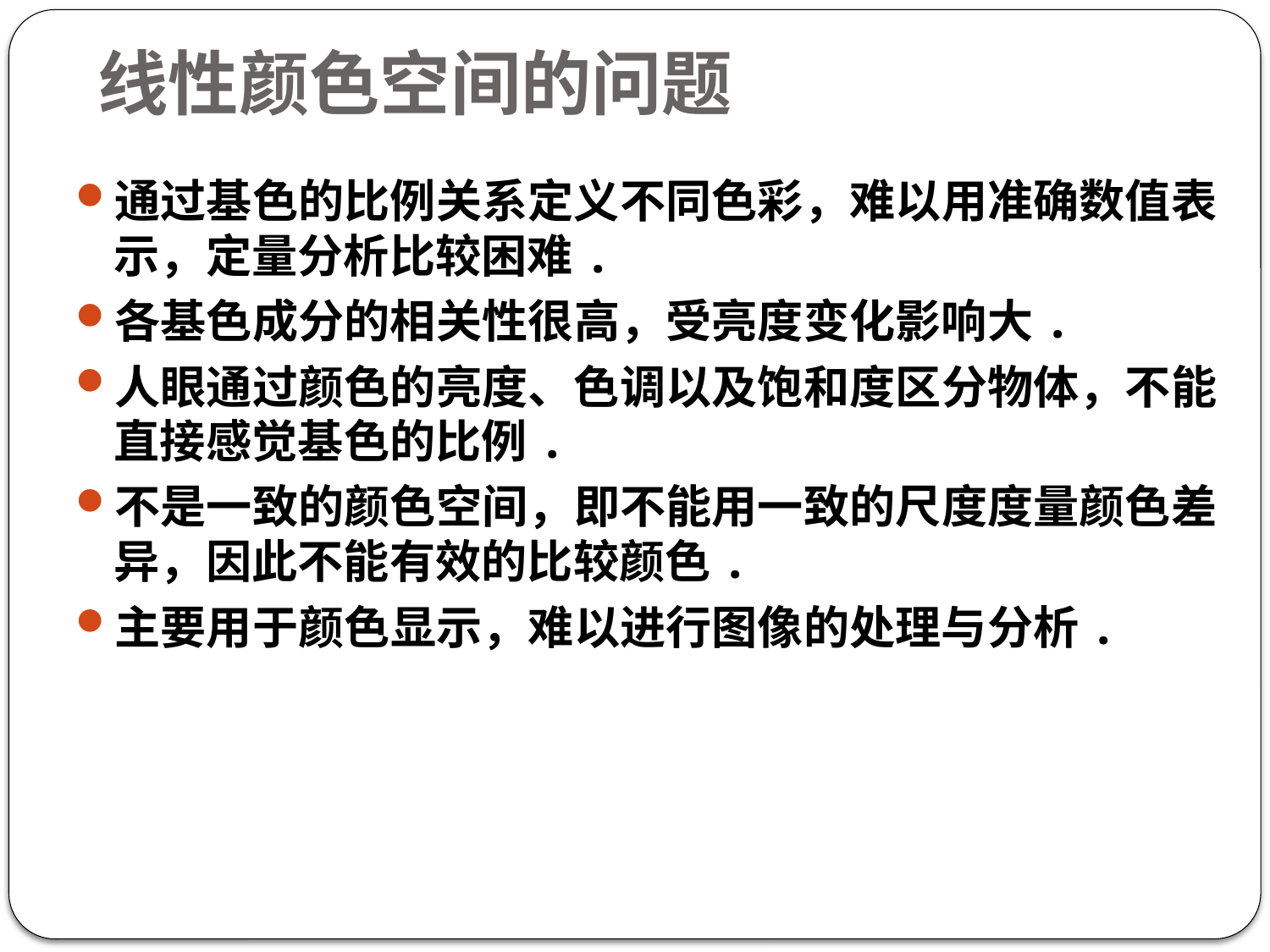

# 线性颜色空间的问题
通过基色的比例关系定义不同色彩，难以用准确数值表示，定量分析比较困难.
各基色成分的相关性很高，受亮度变化影响大.
人眼通过颜色的亮度、色调以及饱和度区分物体，不能直接感觉基色的比例.
不是一致的颜色空间，即不能用一致的尺度度量颜色差异，因此不能有效的比较颜色.
主要用于颜色显示，难以进行图像的处理与分析.